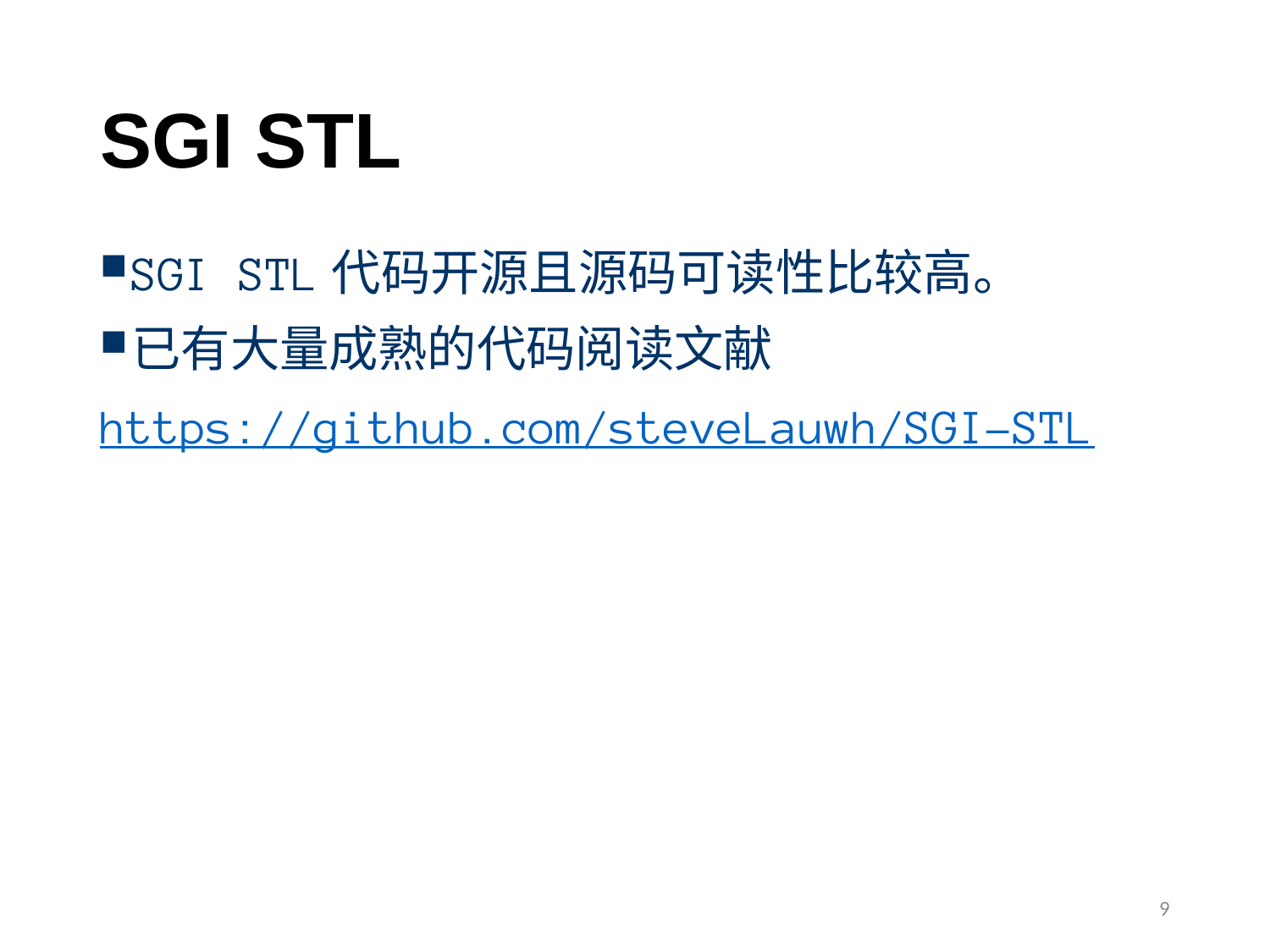

# SGI STL
SGI STL代码开源且源码可读性比较高。
已有大量成熟的代码阅读文献
https://github.com/steveLauwh/SGI-STL

9